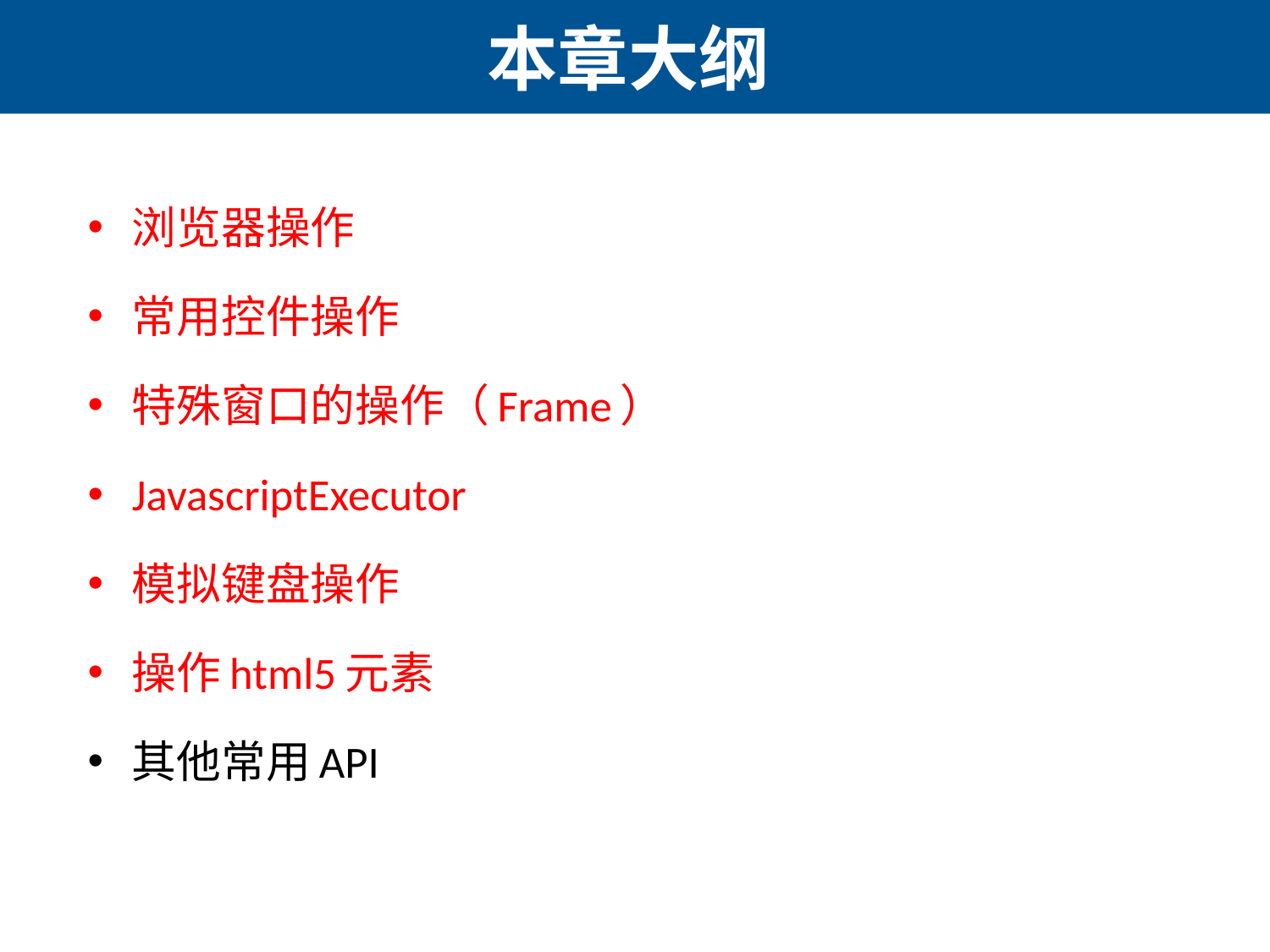

# 本章大纲
浏览器操作
常用控件操作
特殊窗口的操作（Frame）
JavascriptExecutor
模拟键盘操作
操作html5元素
其他常用API